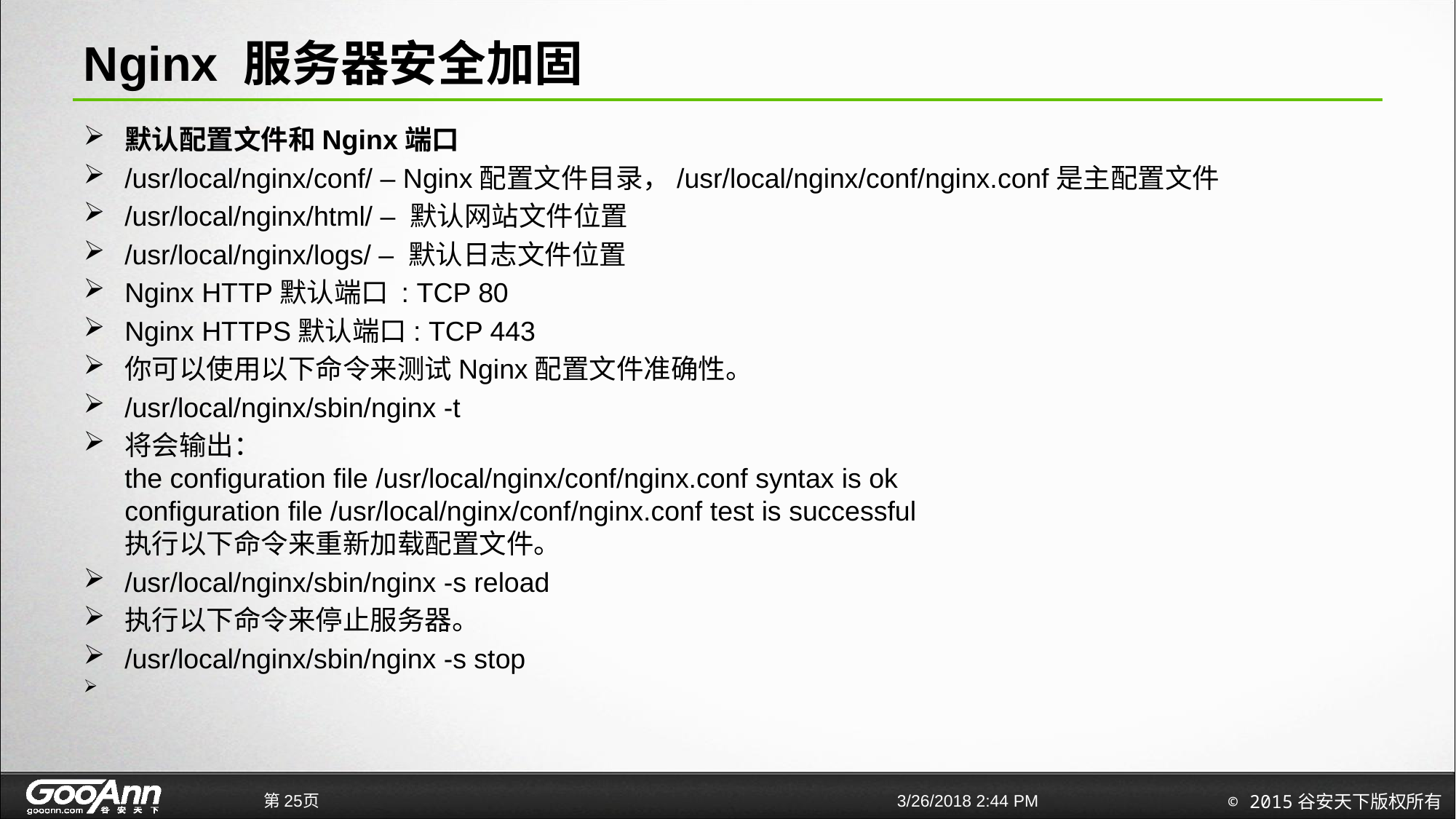

# Nginx 服务器安全加固
默认配置文件和Nginx端口
/usr/local/nginx/conf/ – Nginx配置文件目录，/usr/local/nginx/conf/nginx.conf是主配置文件
/usr/local/nginx/html/ – 默认网站文件位置
/usr/local/nginx/logs/ – 默认日志文件位置
Nginx HTTP默认端口 : TCP 80
Nginx HTTPS默认端口: TCP 443
你可以使用以下命令来测试Nginx配置文件准确性。
/usr/local/nginx/sbin/nginx -t
将会输出：
the configuration file /usr/local/nginx/conf/nginx.conf syntax is ok
configuration file /usr/local/nginx/conf/nginx.conf test is successful
执行以下命令来重新加载配置文件。
/usr/local/nginx/sbin/nginx -s reload
执行以下命令来停止服务器。
/usr/local/nginx/sbin/nginx -s stop